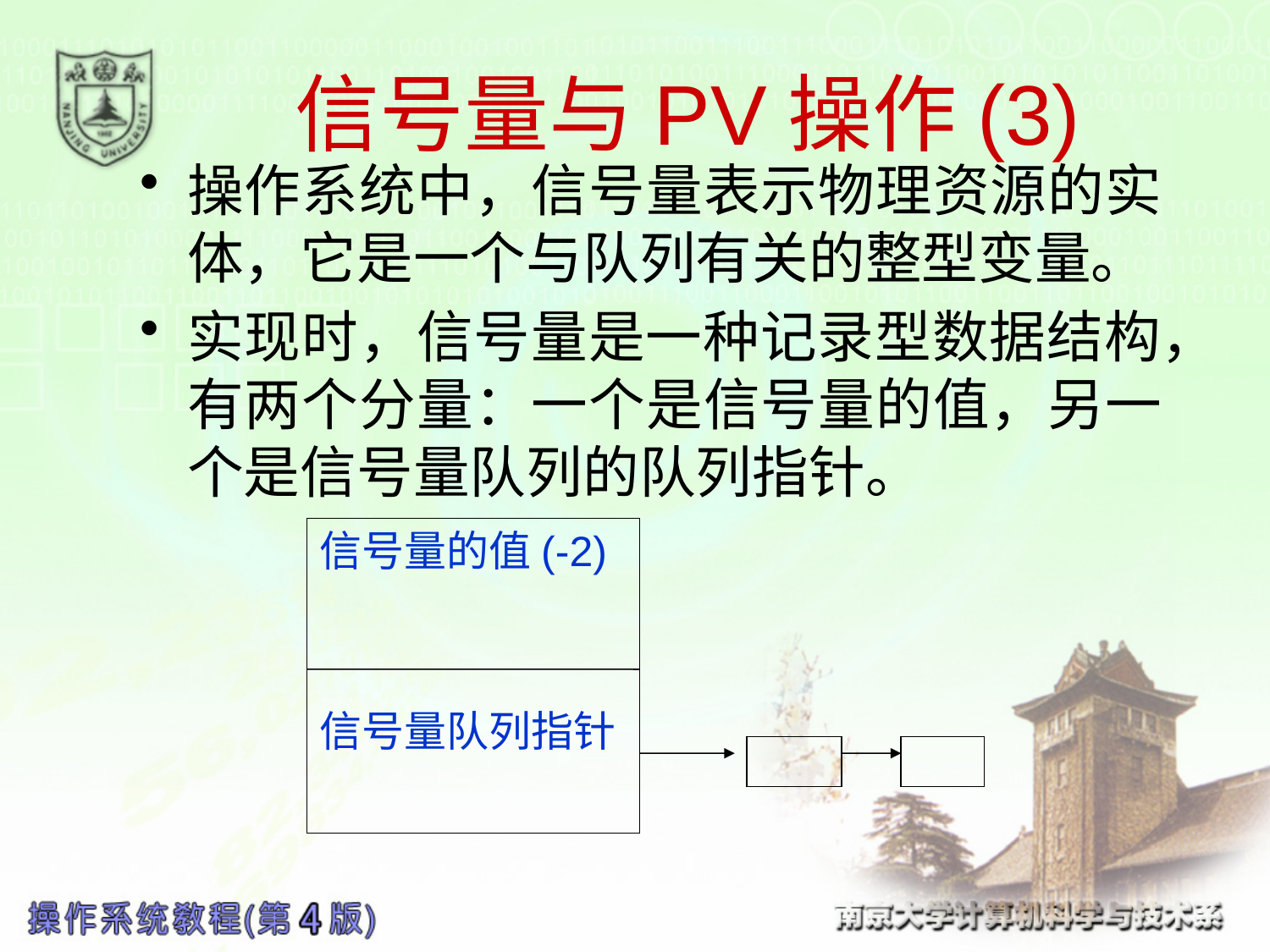

# 信号量与PV操作(3)
操作系统中，信号量表示物理资源的实体，它是一个与队列有关的整型变量。
实现时，信号量是一种记录型数据结构，有两个分量：一个是信号量的值，另一个是信号量队列的队列指针。

信号量的值(-2)

信号量队列指针